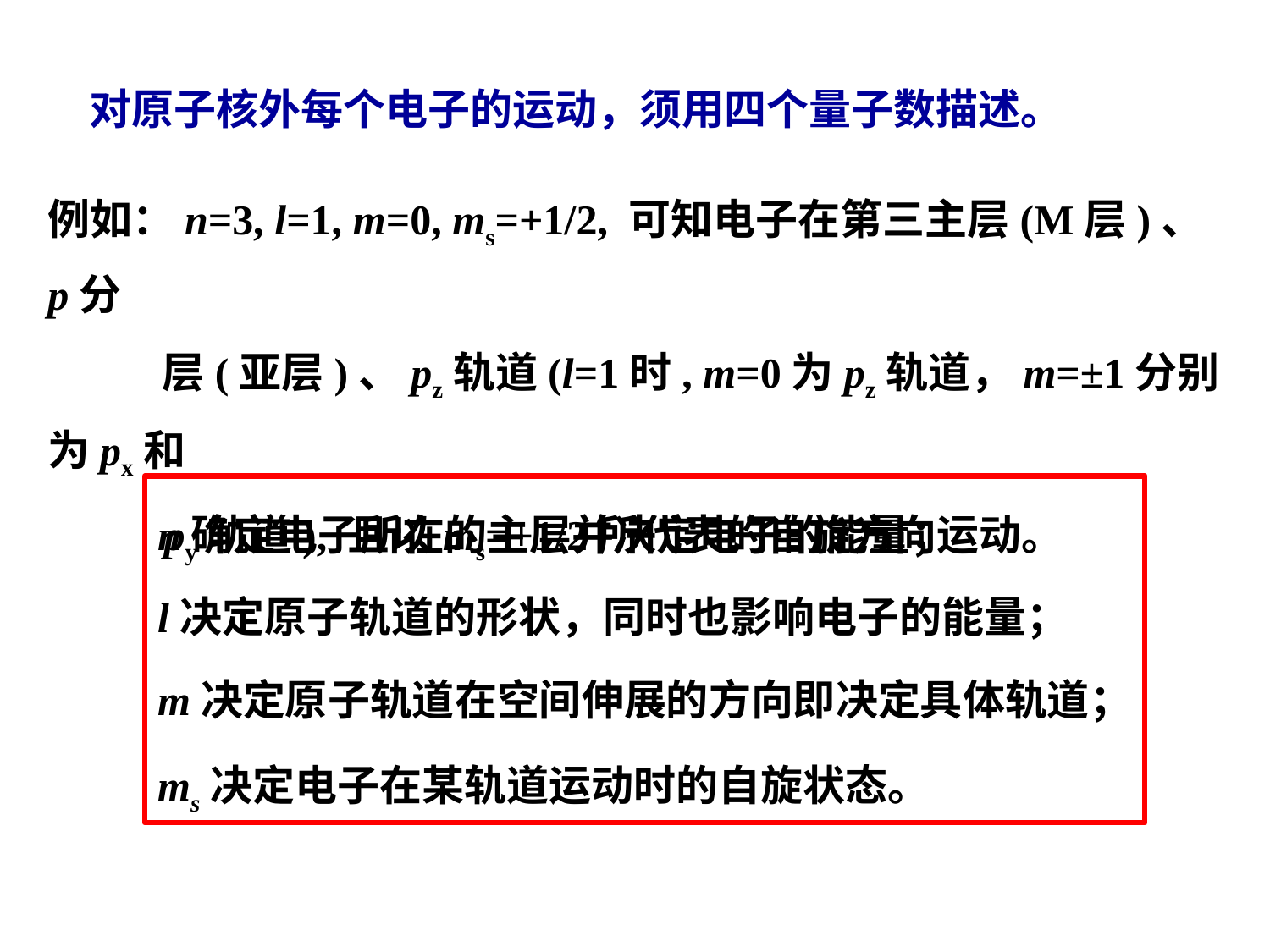

对原子核外每个电子的运动，须用四个量子数描述。
例如：n=3, l=1, m=0, ms=+1/2, 可知电子在第三主层(M层)、p分
           层(亚层)、pz轨道(l=1时, m=0为pz轨道，m=±1分别为px和
           py轨道), 且以ms=+1/2所代表的自旋方向运动。
n确定电子所在的主层并决定电子的能量；
l决定原子轨道的形状，同时也影响电子的能量；
m决定原子轨道在空间伸展的方向即决定具体轨道；
ms决定电子在某轨道运动时的自旋状态。